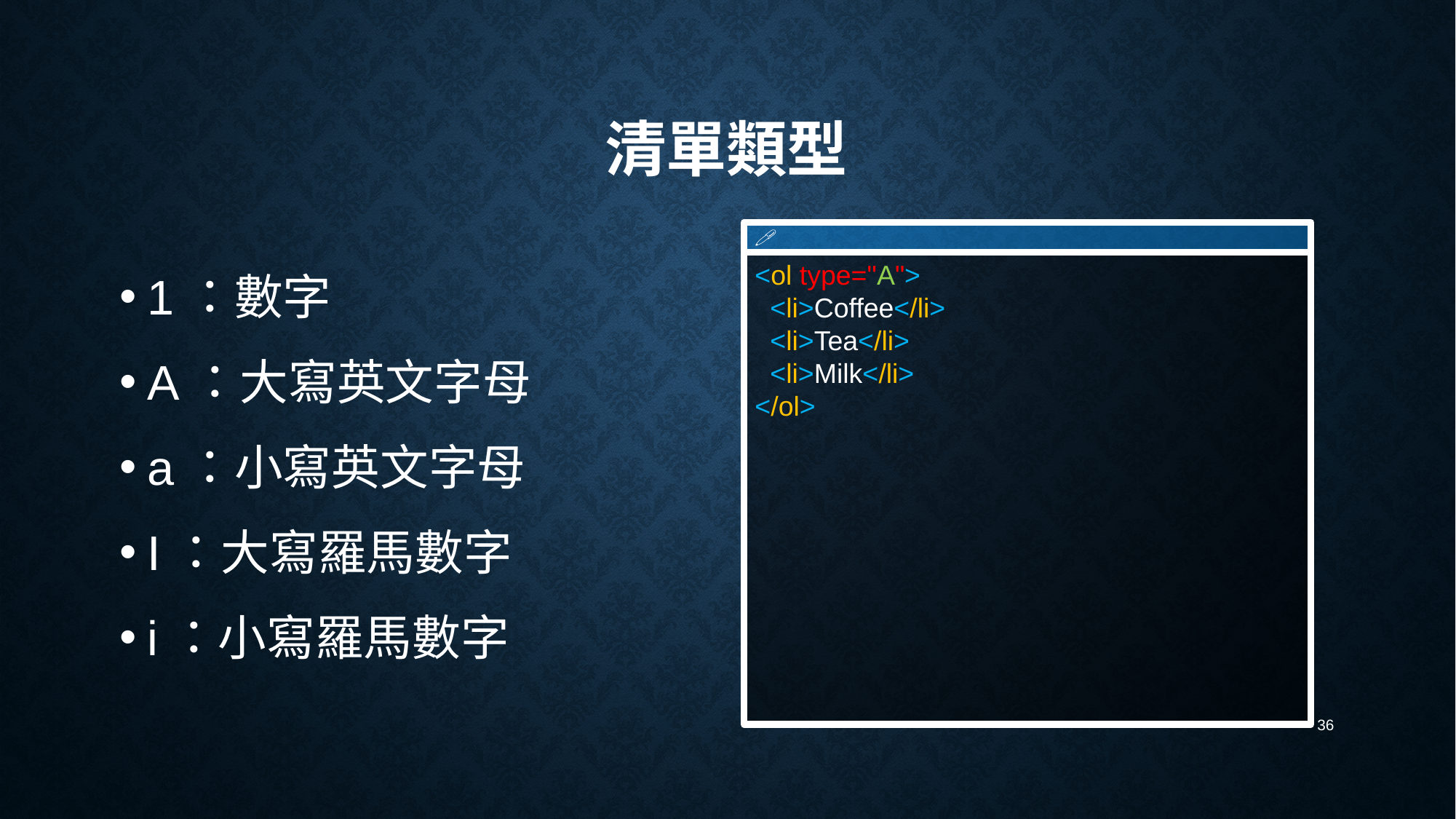

# 清單類型
🖊
<ol type="A">
  <li>Coffee</li>
  <li>Tea</li>
  <li>Milk</li>
</ol>
1：數字
A：大寫英文字母
a：小寫英文字母
I：大寫羅馬數字
i：小寫羅馬數字
36